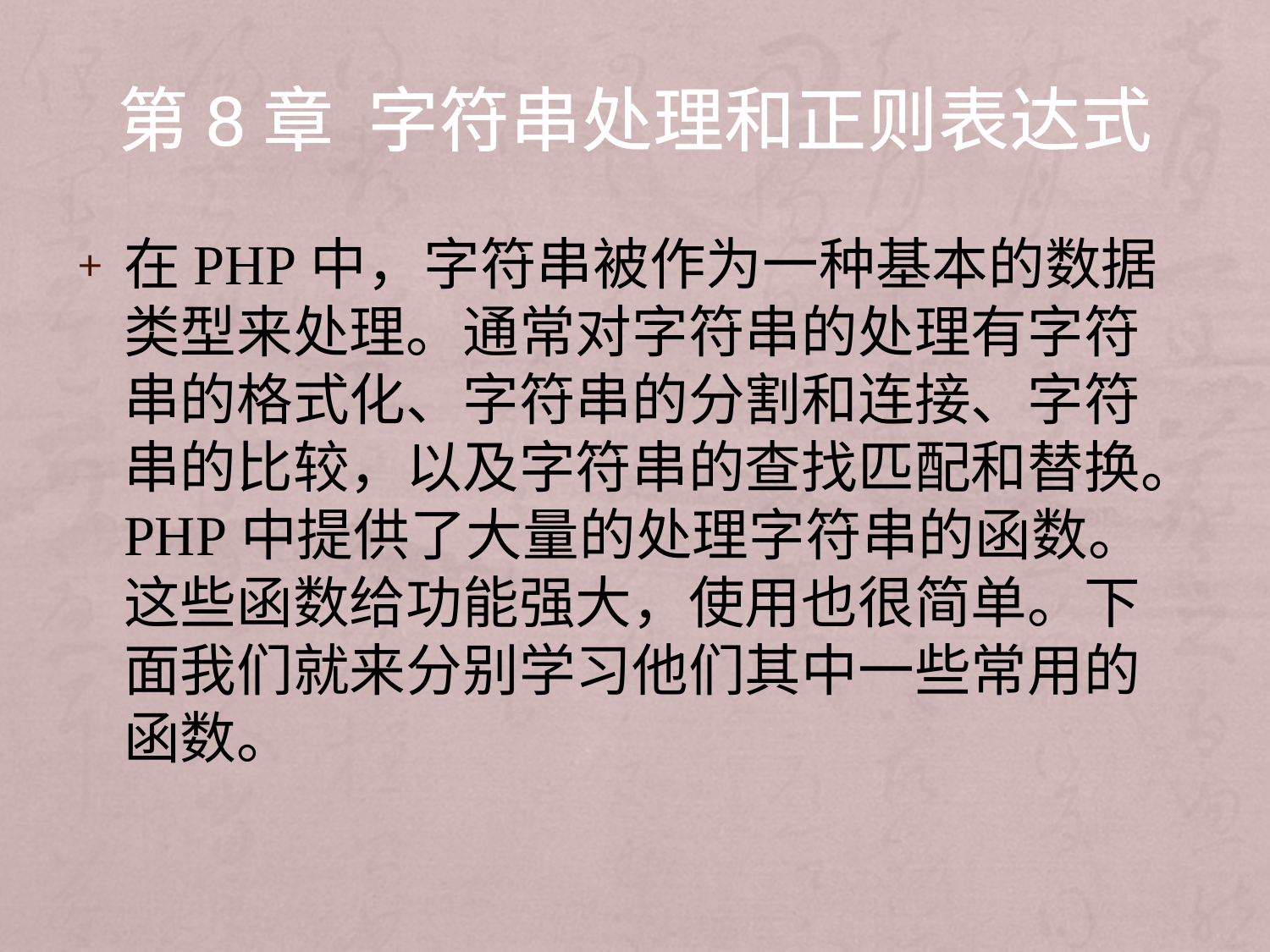

# 第8章  字符串处理和正则表达式
在PHP中，字符串被作为一种基本的数据类型来处理。通常对字符串的处理有字符串的格式化、字符串的分割和连接、字符串的比较，以及字符串的查找匹配和替换。PHP中提供了大量的处理字符串的函数。这些函数给功能强大，使用也很简单。下面我们就来分别学习他们其中一些常用的函数。